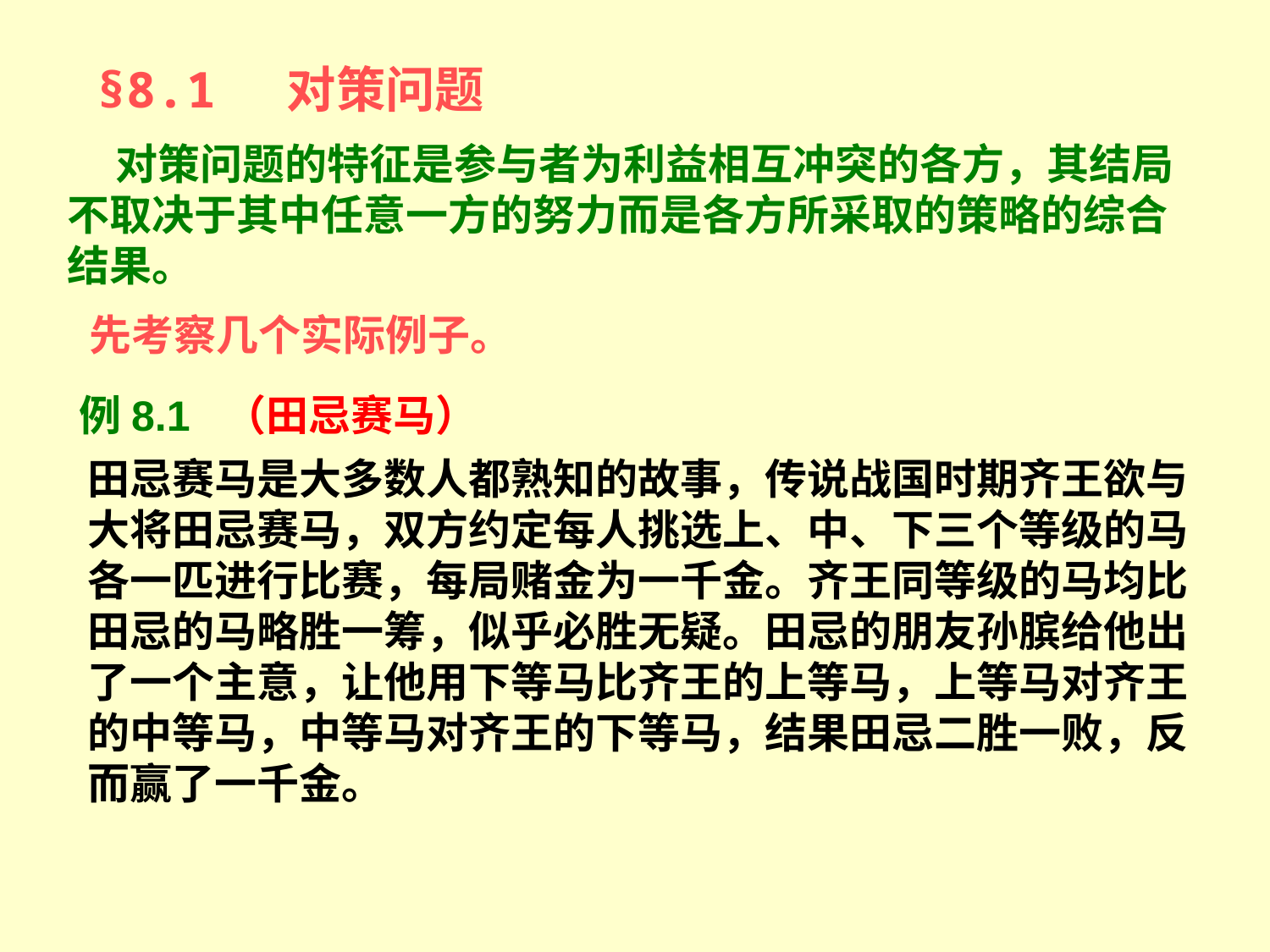

§8.1  对策问题
    对策问题的特征是参与者为利益相互冲突的各方，其结局不取决于其中任意一方的努力而是各方所采取的策略的综合结果。
先考察几个实际例子。
例8.1  （田忌赛马）
田忌赛马是大多数人都熟知的故事，传说战国时期齐王欲与大将田忌赛马，双方约定每人挑选上、中、下三个等级的马各一匹进行比赛，每局赌金为一千金。齐王同等级的马均比田忌的马略胜一筹，似乎必胜无疑。田忌的朋友孙膑给他出了一个主意，让他用下等马比齐王的上等马，上等马对齐王的中等马，中等马对齐王的下等马，结果田忌二胜一败，反而赢了一千金。